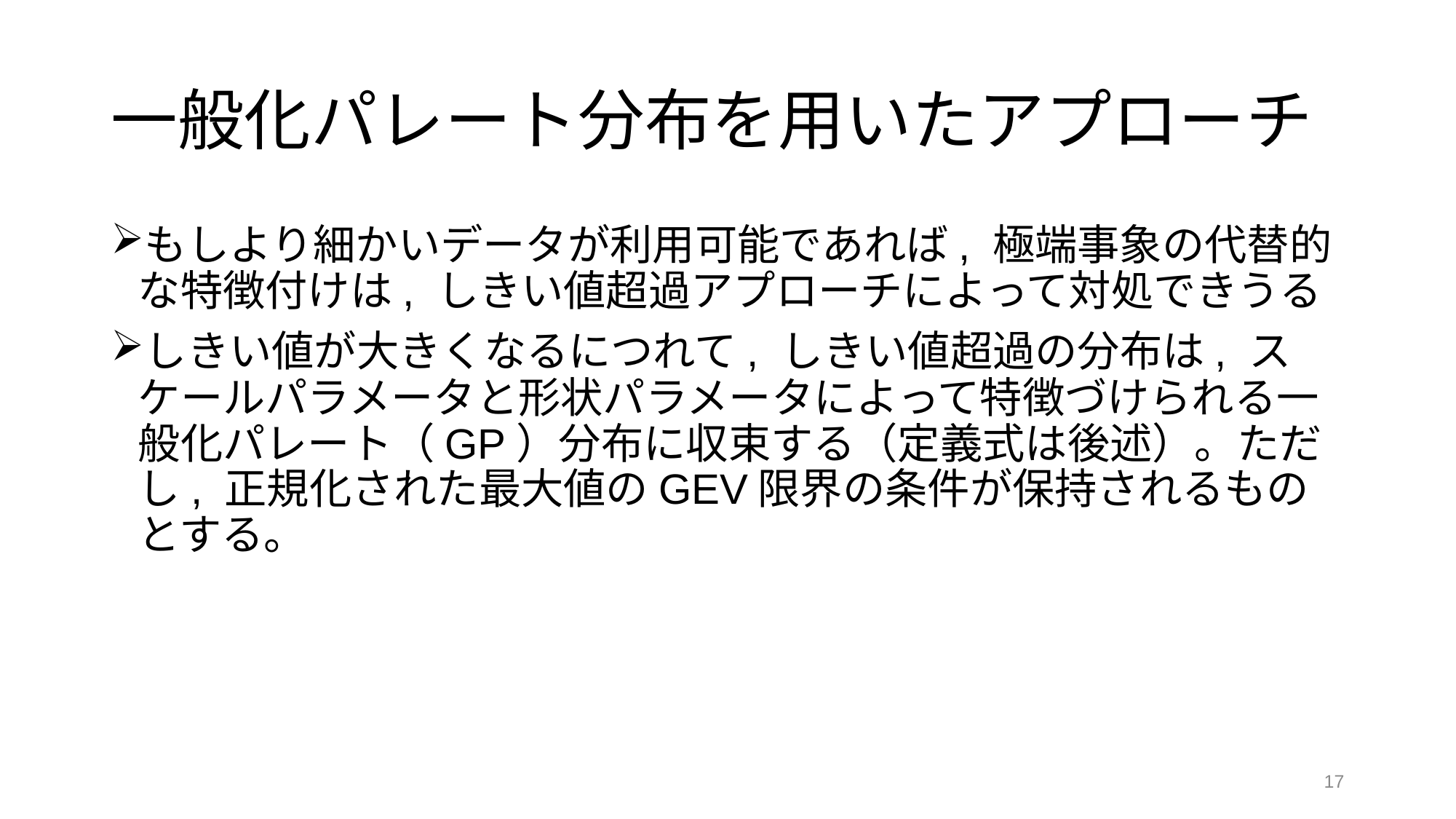

# 一般化パレート分布を用いたアプローチ
もしより細かいデータが利用可能であれば, 極端事象の代替的な特徴付けは, しきい値超過アプローチによって対処できうる
しきい値が大きくなるにつれて, しきい値超過の分布は, スケールパラメータと形状パラメータによって特徴づけられる一般化パレート（GP）分布に収束する（定義式は後述）。ただし, 正規化された最大値のGEV限界の条件が保持されるものとする。

17